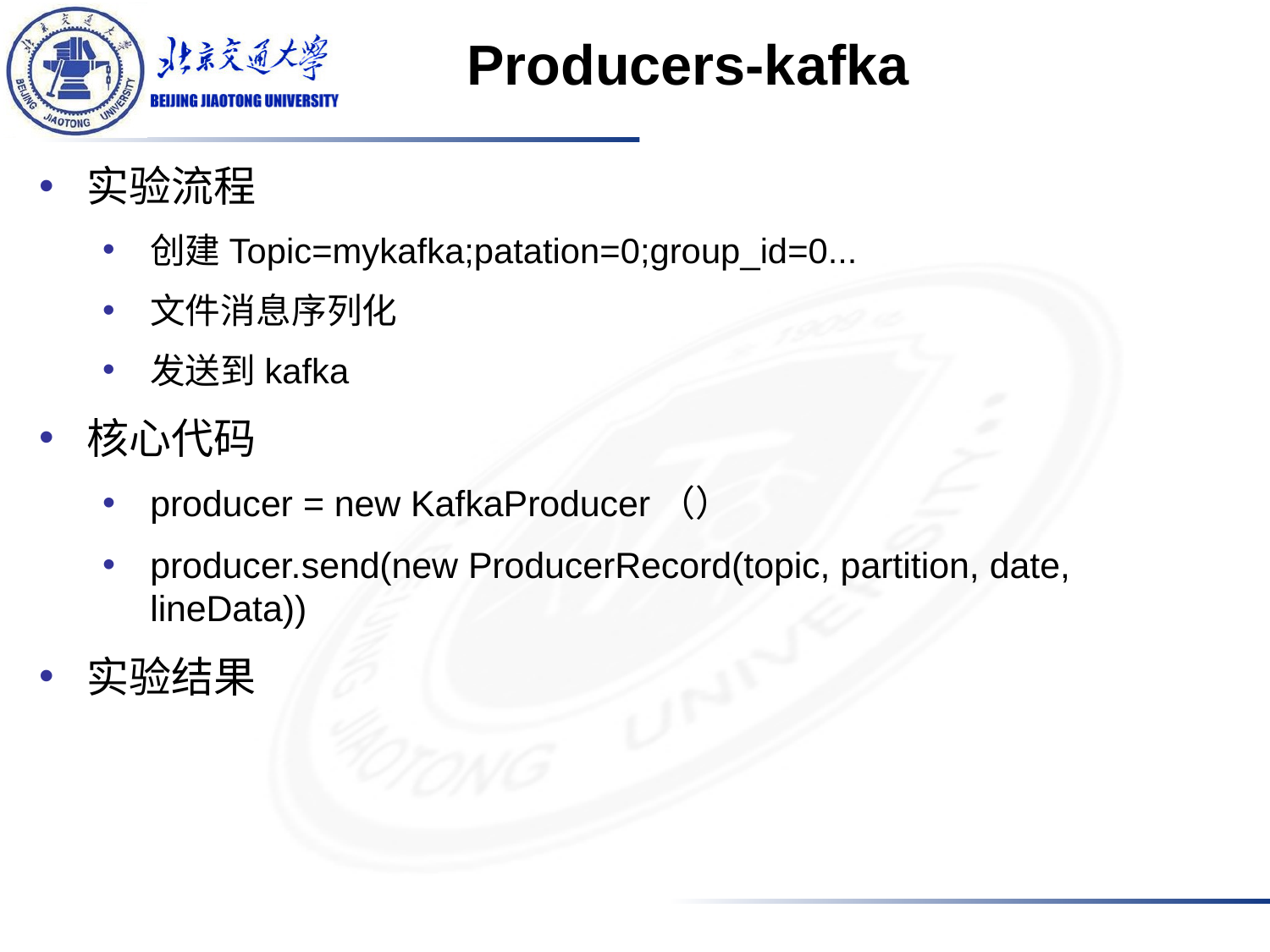

# Producers-kafka
实验流程
创建Topic=mykafka;patation=0;group_id=0...
文件消息序列化
发送到kafka
核心代码
producer = new KafkaProducer（）
producer.send(new ProducerRecord(topic, partition, date, lineData))
实验结果